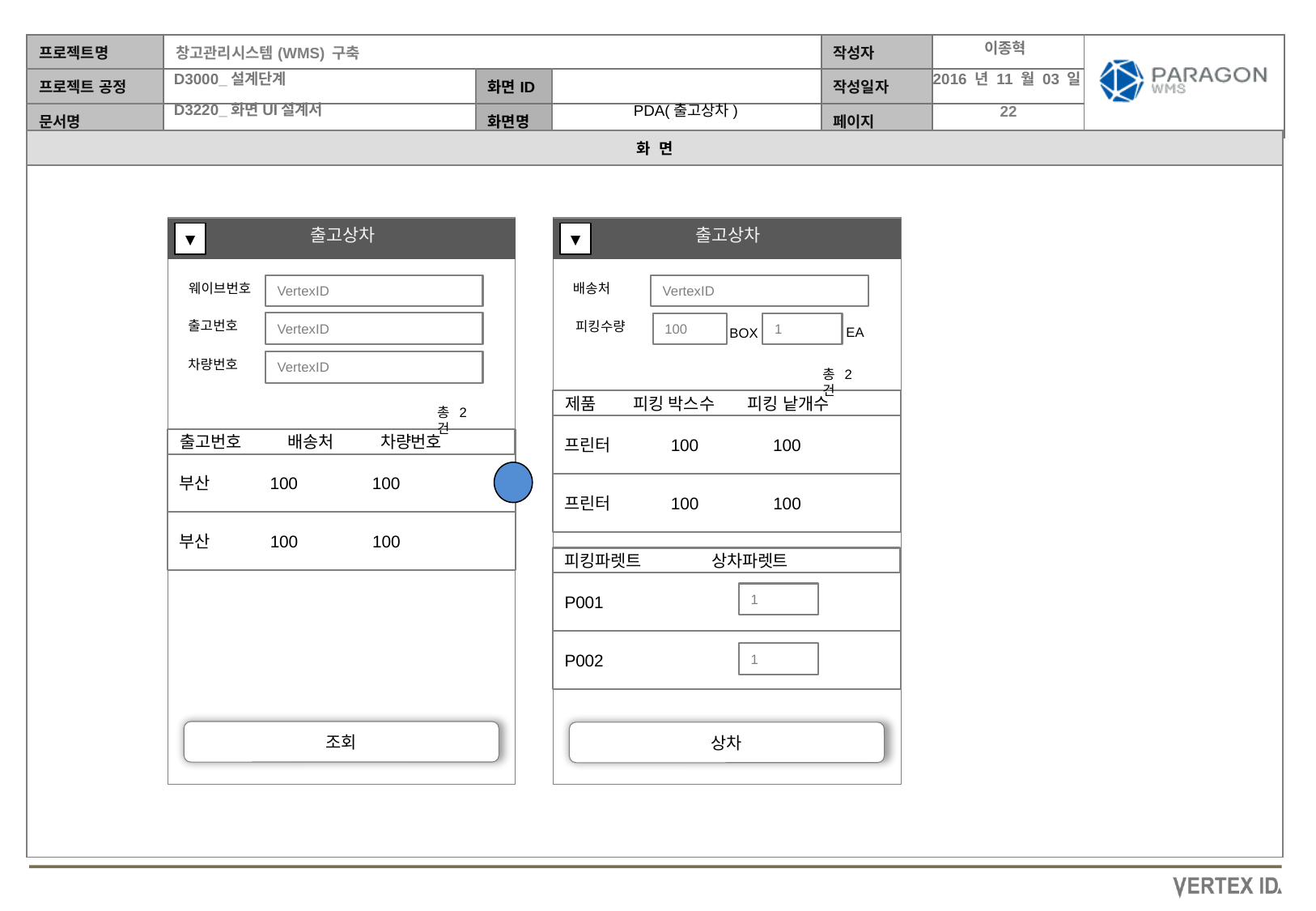

이종혁
2016 년 11 월 03 일
PDA(출고상차)

출고상차
출고상차
▼
▼
웨이브번호
배송처
VertexID
VertexID
출고번호
피킹수량
VertexID
100
1
EA
BOX
차량번호
VertexID
총2건
제품        피킹 박스수       피킹 낱개수
총2건
프린터            100                100
출고번호          배송처          차량번호
부산            100                100

프린터            100                100
부산            100                100
피킹파렛트               상차파렛트
P001
1
P002
1
조회
상차